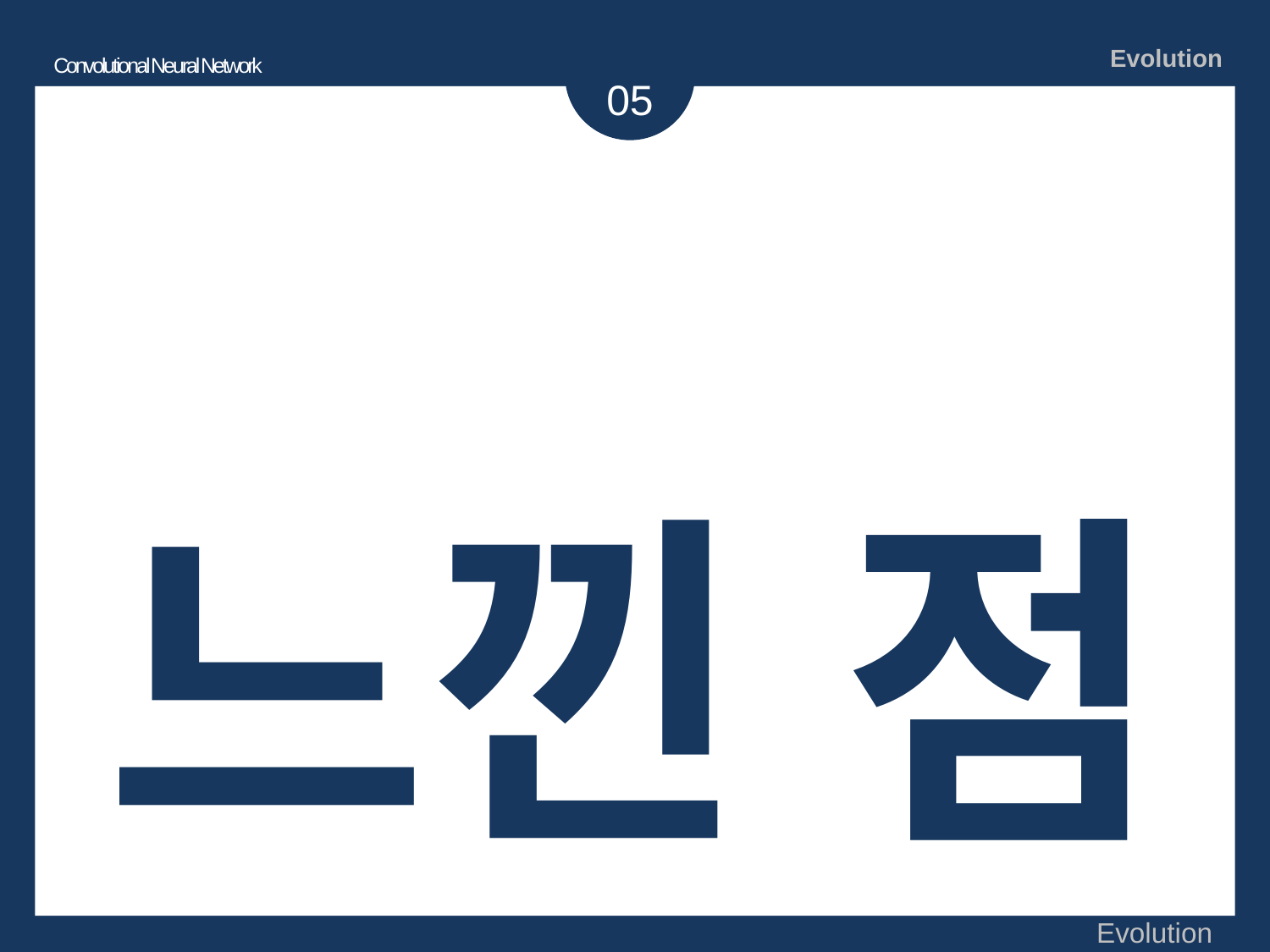

Evolution
Convolutional Neural Network
05

느낀 점
Evolution